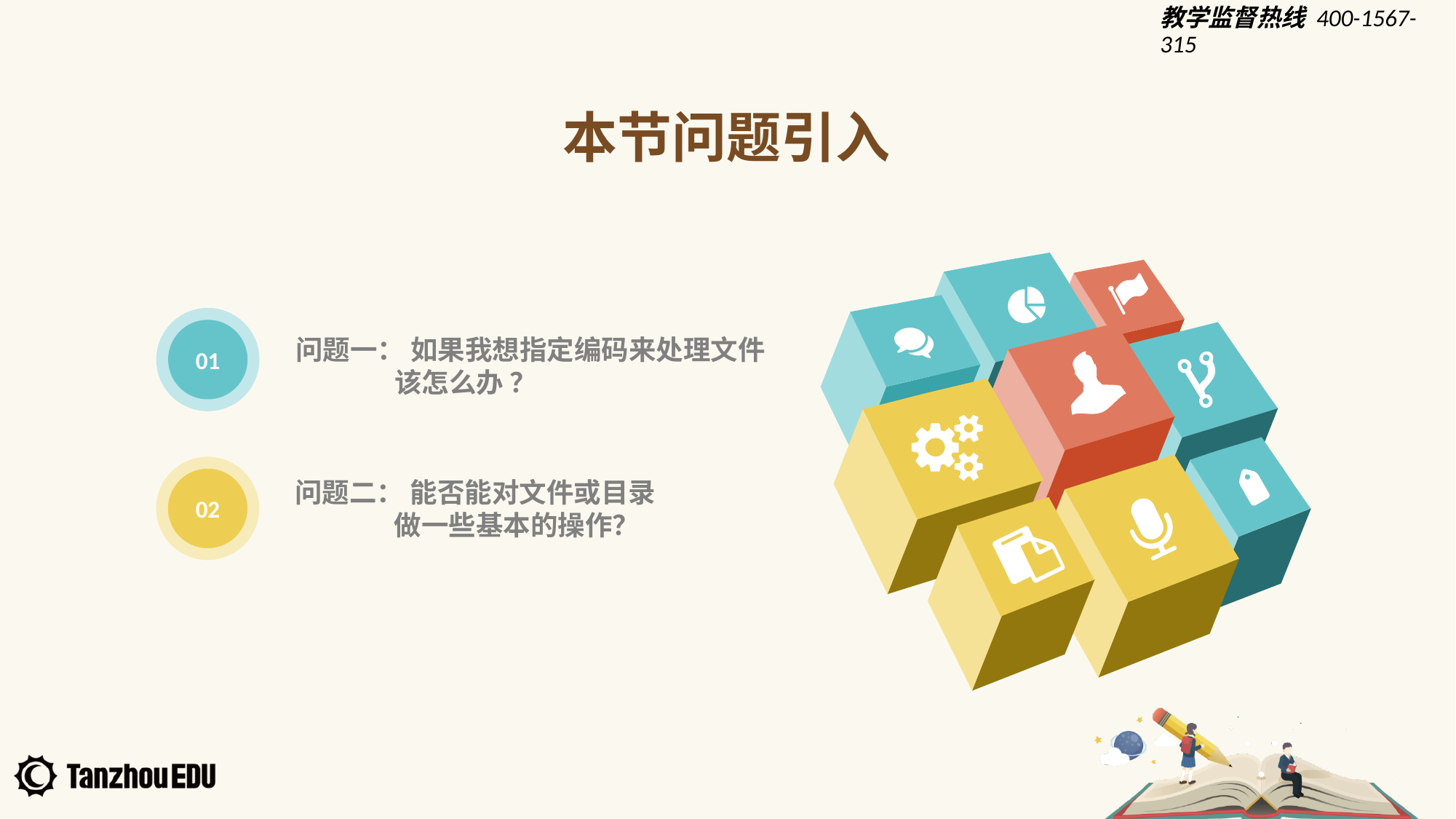

本节问题引入

01

问题一： 如果我想指定编码来处理文件
               该怎么办 ？

02
问题二： 能否能对文件或目录
               做一些基本的操作？